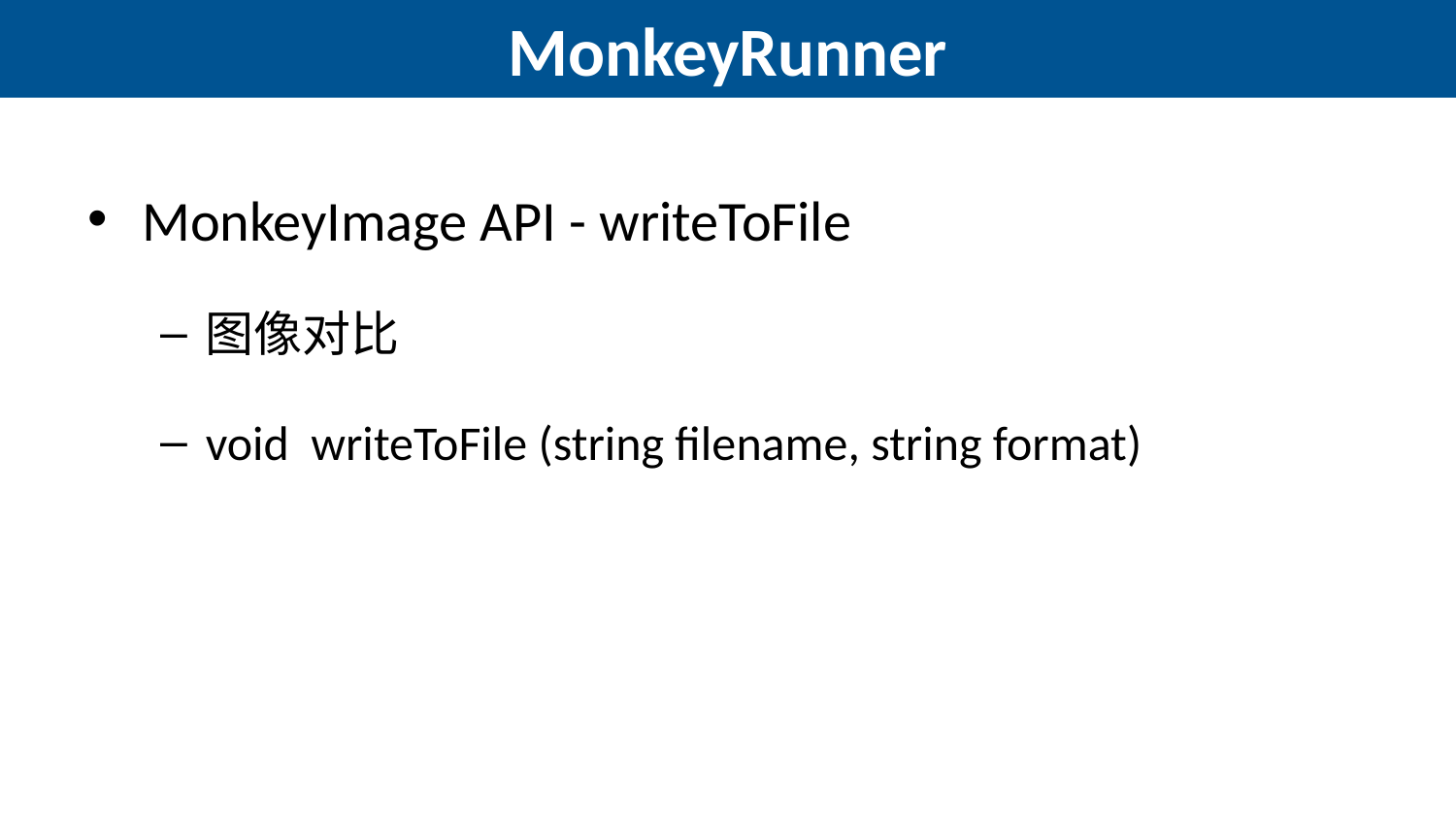

# MonkeyRunner
MonkeyImage API - writeToFile
图像对比
void  writeToFile (string filename, string format)